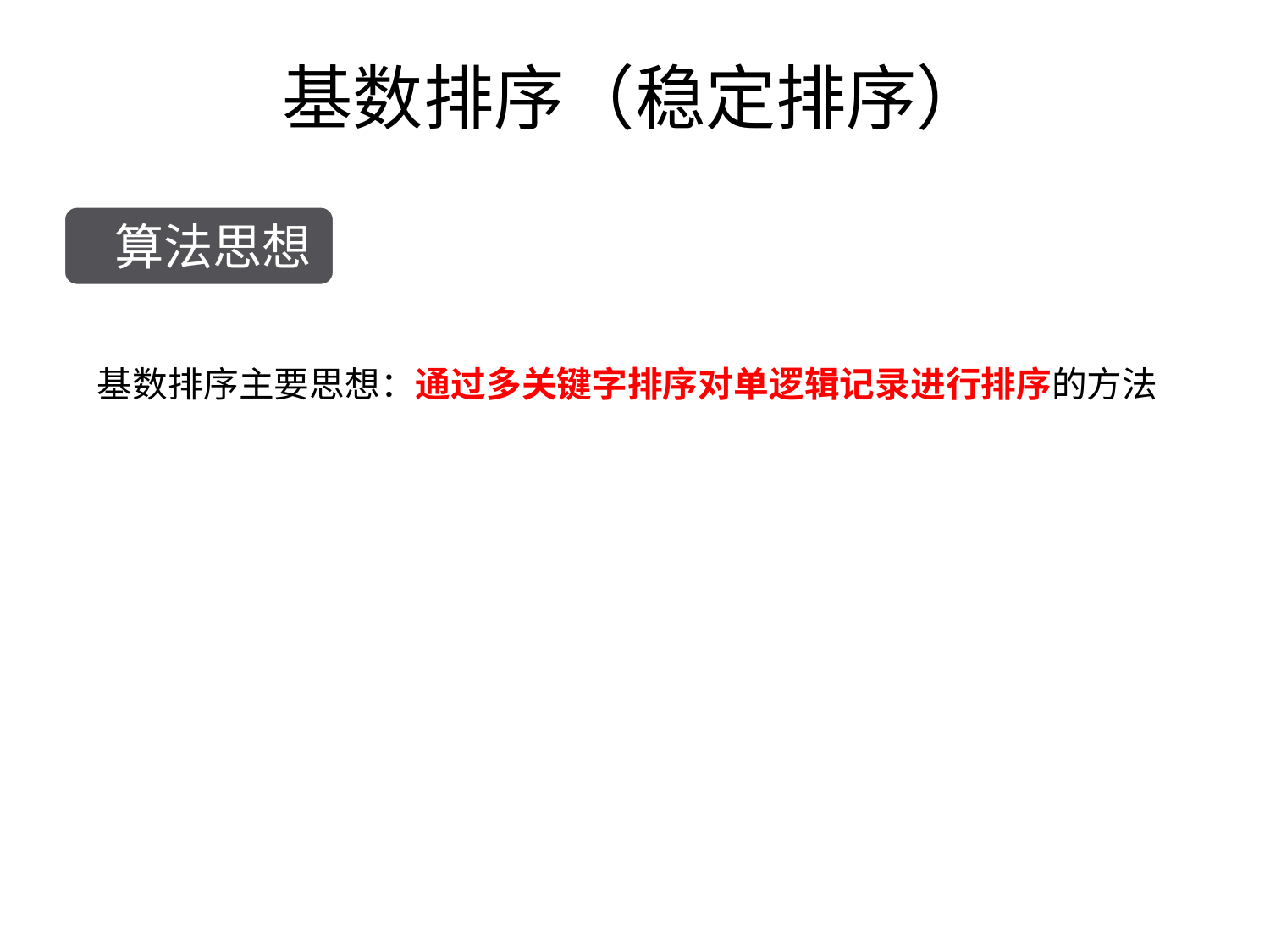

# 基数排序（稳定排序）
算法思想
基数排序主要思想：通过多关键字排序对单逻辑记录进行排序的方法